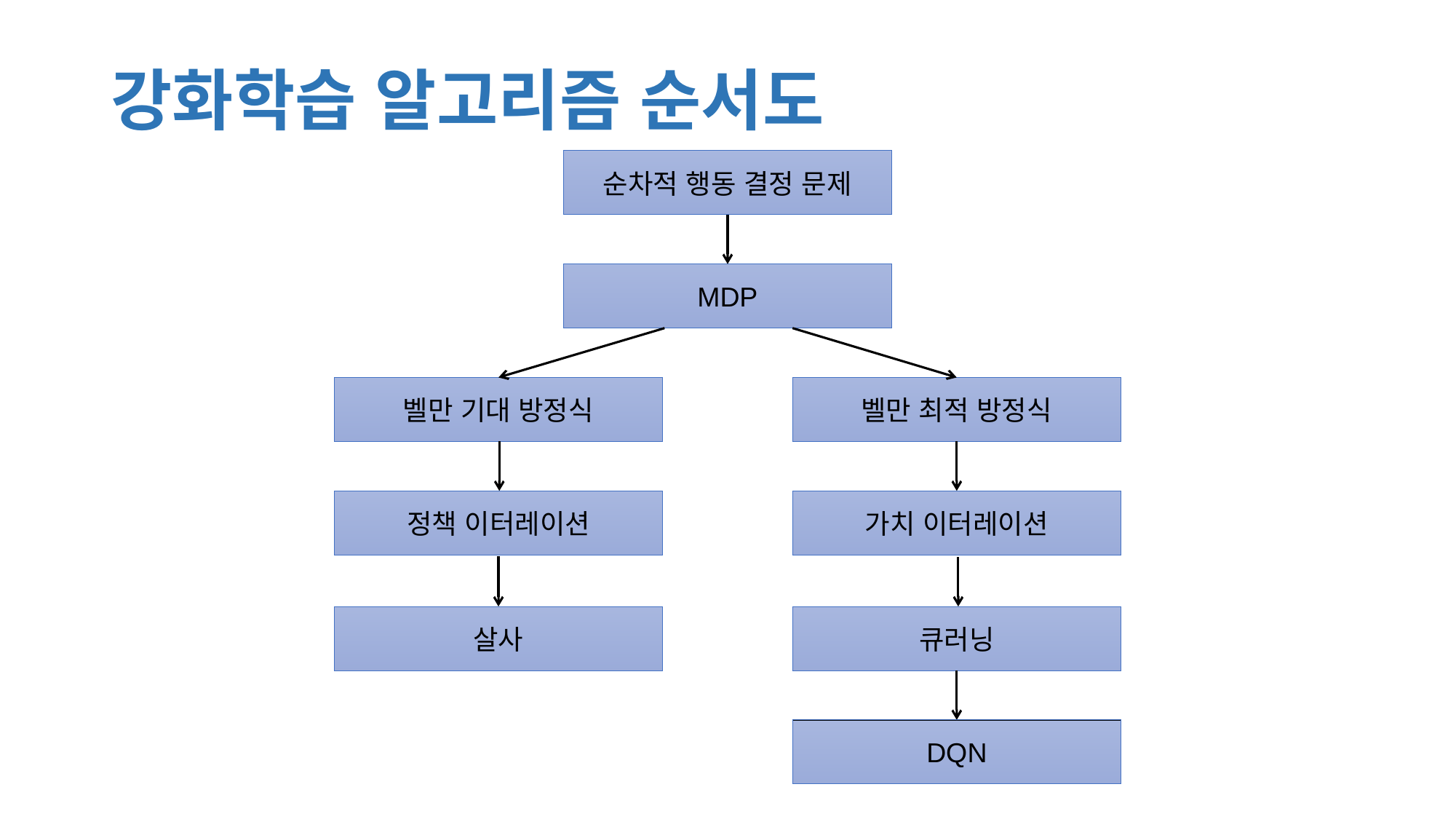

# 강화학습 알고리즘 순서도
순차적 행동 결정 문제
MDP
벨만 기대 방정식
벨만 최적 방정식
정책 이터레이션
가치 이터레이션
살사
큐러닝
DQN